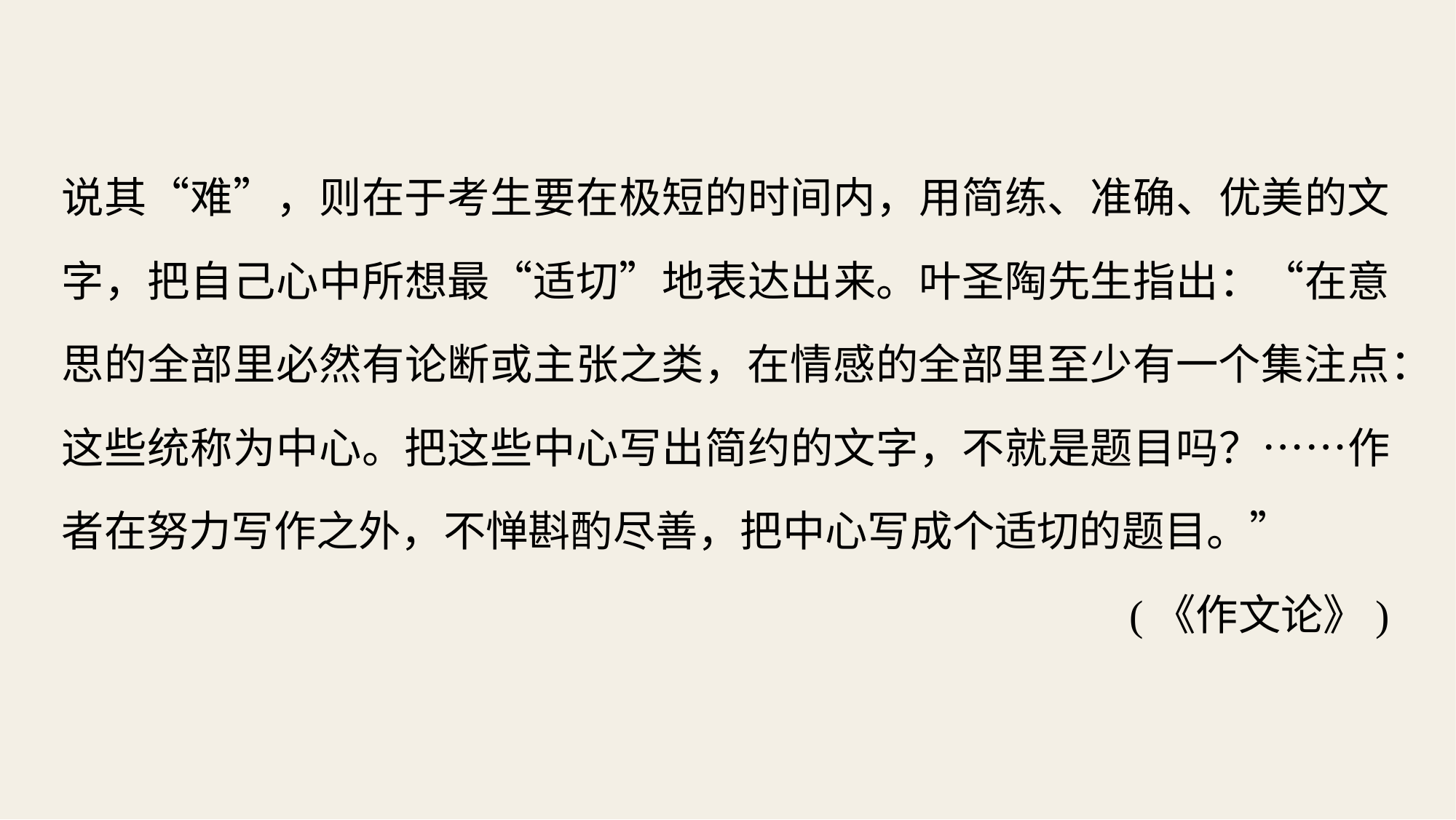

说其“难”，则在于考生要在极短的时间内，用简练、准确、优美的文字，把自己心中所想最“适切”地表达出来。叶圣陶先生指出：“在意思的全部里必然有论断或主张之类，在情感的全部里至少有一个集注点：这些统称为中心。把这些中心写出简约的文字，不就是题目吗？……作者在努力写作之外，不惮斟酌尽善，把中心写成个适切的题目。”
(《作文论》)